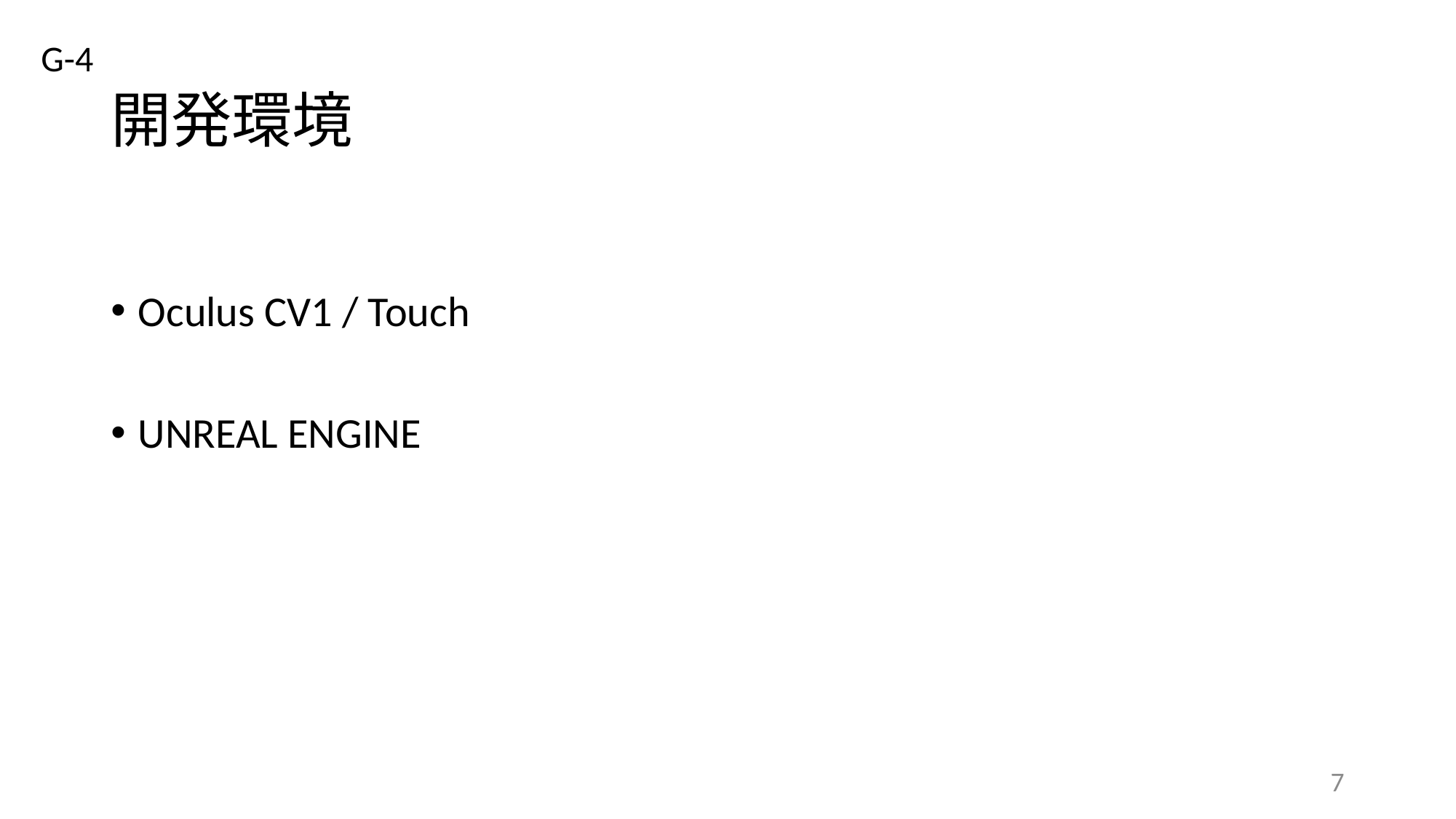

# 開発環境

Oculus CV1 / Touch

UNREAL ENGINE

7